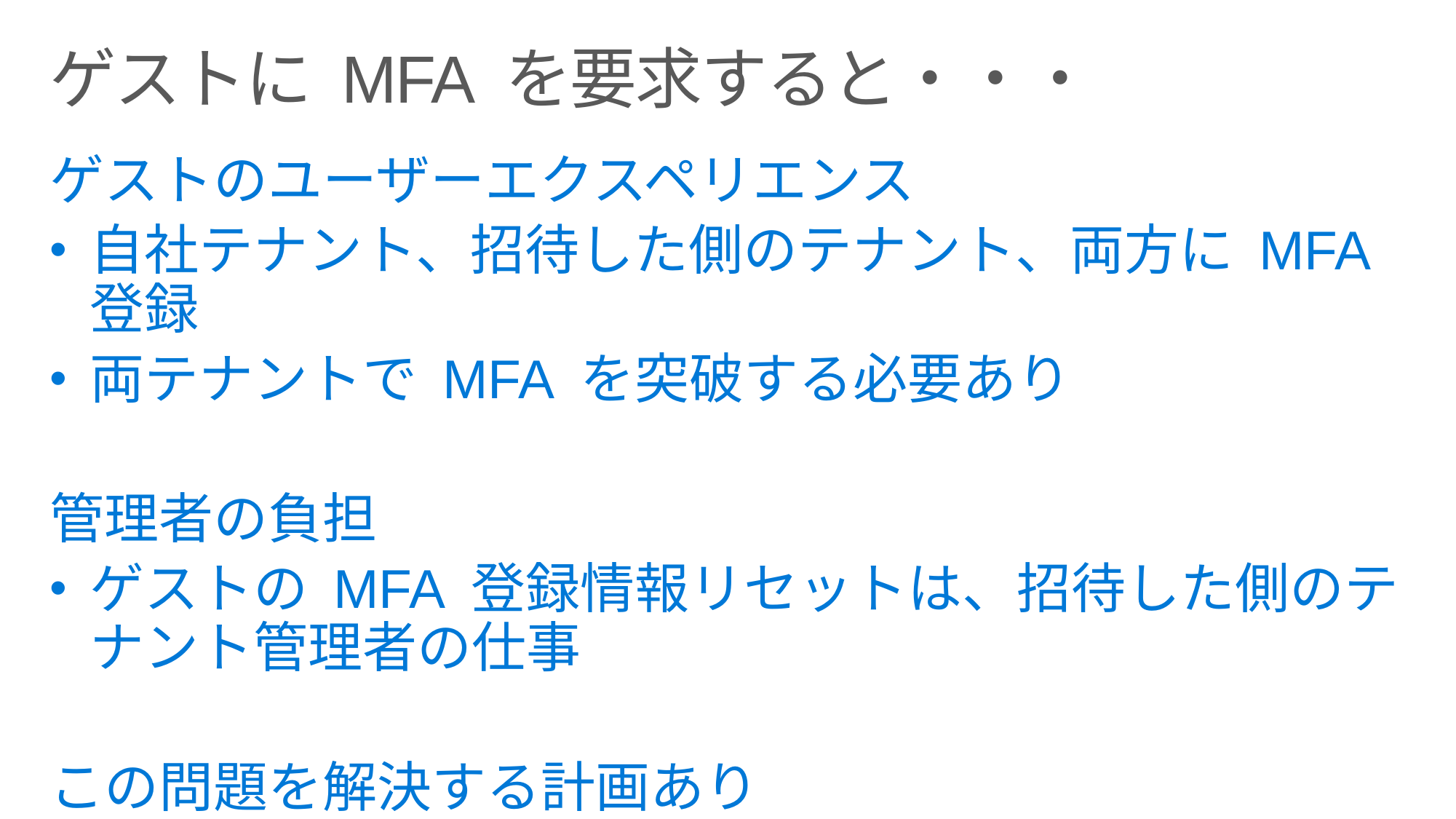

# ゲストに MFA を要求すると・・・
ゲストのユーザーエクスペリエンス
自社テナント、招待した側のテナント、両方に MFA 登録
両テナントで MFA を突破する必要あり

管理者の負担
ゲストの MFA 登録情報リセットは、招待した側のテナント管理者の仕事

この問題を解決する計画あり